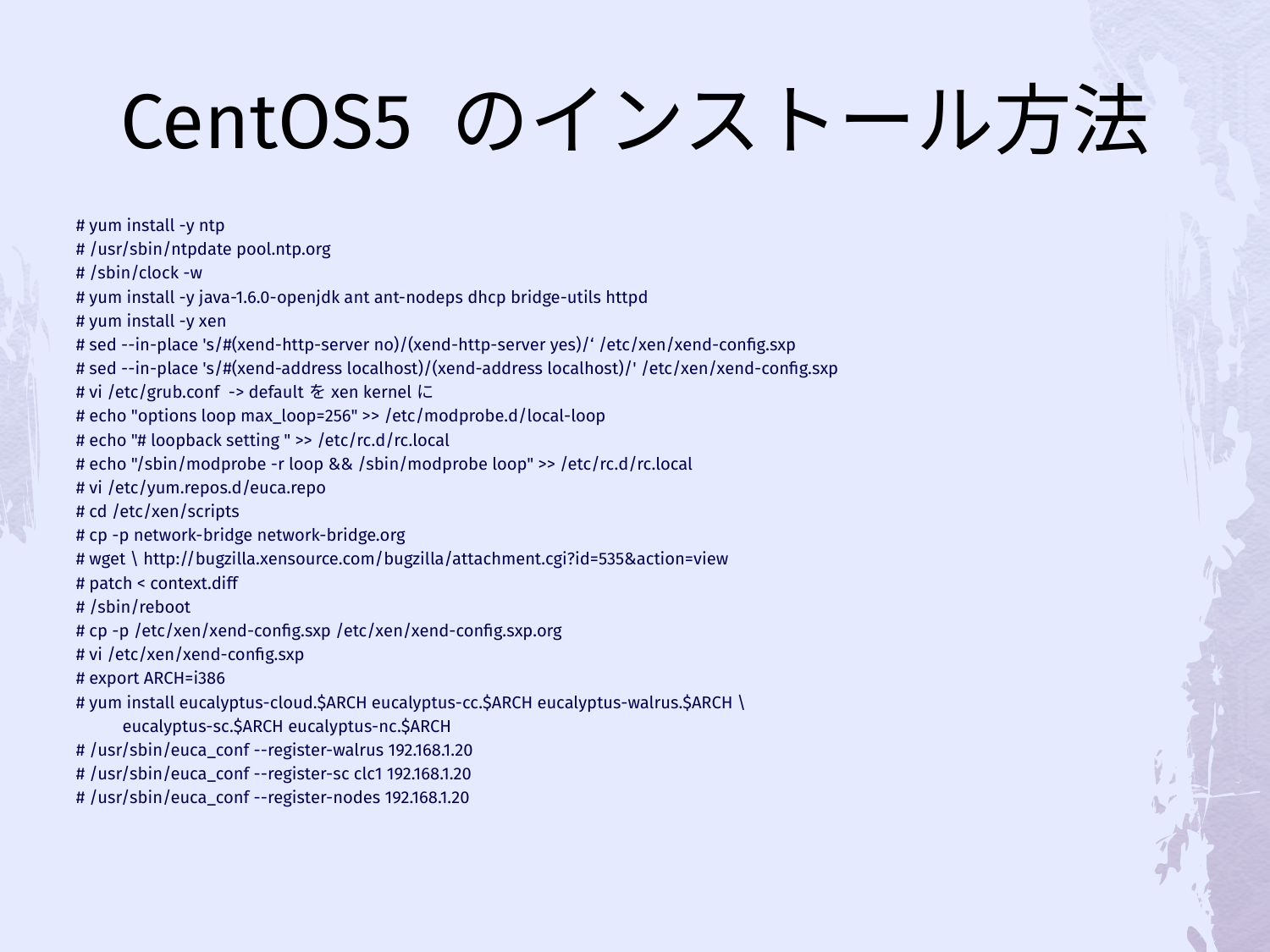

# CentOS5 のインストール方法
# yum install -y ntp
# /usr/sbin/ntpdate pool.ntp.org
# /sbin/clock -w
# yum install -y java-1.6.0-openjdk ant ant-nodeps dhcp bridge-utils httpd
# yum install -y xen
# sed --in-place 's/#(xend-http-server no)/(xend-http-server yes)/‘ /etc/xen/xend-config.sxp
# sed --in-place 's/#(xend-address localhost)/(xend-address localhost)/' /etc/xen/xend-config.sxp
# vi /etc/grub.conf  -> default を xen kernel に
# echo "options loop max_loop=256" >> /etc/modprobe.d/local-loop
# echo "# loopback setting " >> /etc/rc.d/rc.local
# echo "/sbin/modprobe -r loop && /sbin/modprobe loop" >> /etc/rc.d/rc.local
# vi /etc/yum.repos.d/euca.repo
# cd /etc/xen/scripts
# cp -p network-bridge network-bridge.org
# wget \ http://bugzilla.xensource.com/bugzilla/attachment.cgi?id=535&action=view
# patch < context.diff
# /sbin/reboot
# cp -p /etc/xen/xend-config.sxp /etc/xen/xend-config.sxp.org
# vi /etc/xen/xend-config.sxp
# export ARCH=i386
# yum install eucalyptus-cloud.$ARCH eucalyptus-cc.$ARCH eucalyptus-walrus.$ARCH \
	 eucalyptus-sc.$ARCH eucalyptus-nc.$ARCH
# /usr/sbin/euca_conf --register-walrus 192.168.1.20
# /usr/sbin/euca_conf --register-sc clc1 192.168.1.20
# /usr/sbin/euca_conf --register-nodes 192.168.1.20